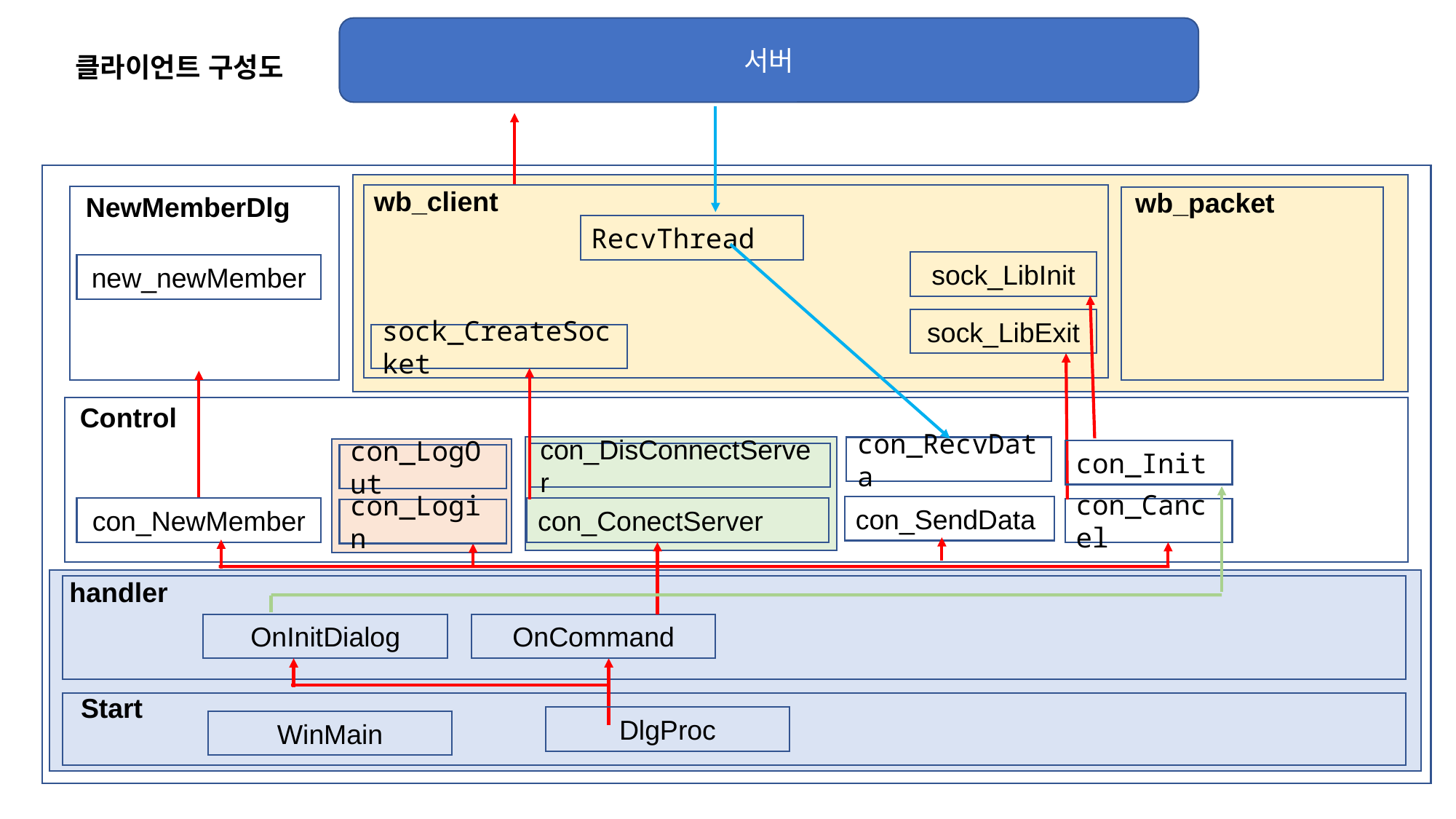

서버
클라이언트 구성도

wb_client
wb_packet
NewMemberDlg

RecvThread
sock_LibInit
new_newMember
sock_LibExit
sock_CreateSocket
Control

con_RecvData

con_Init
con_DisConnectServer
con_LogOut
con_SendData
con_NewMember
con_ConectServer
con_Cancel
con_Login

handler

OnInitDialog
OnCommand
Start

DlgProc
WinMain